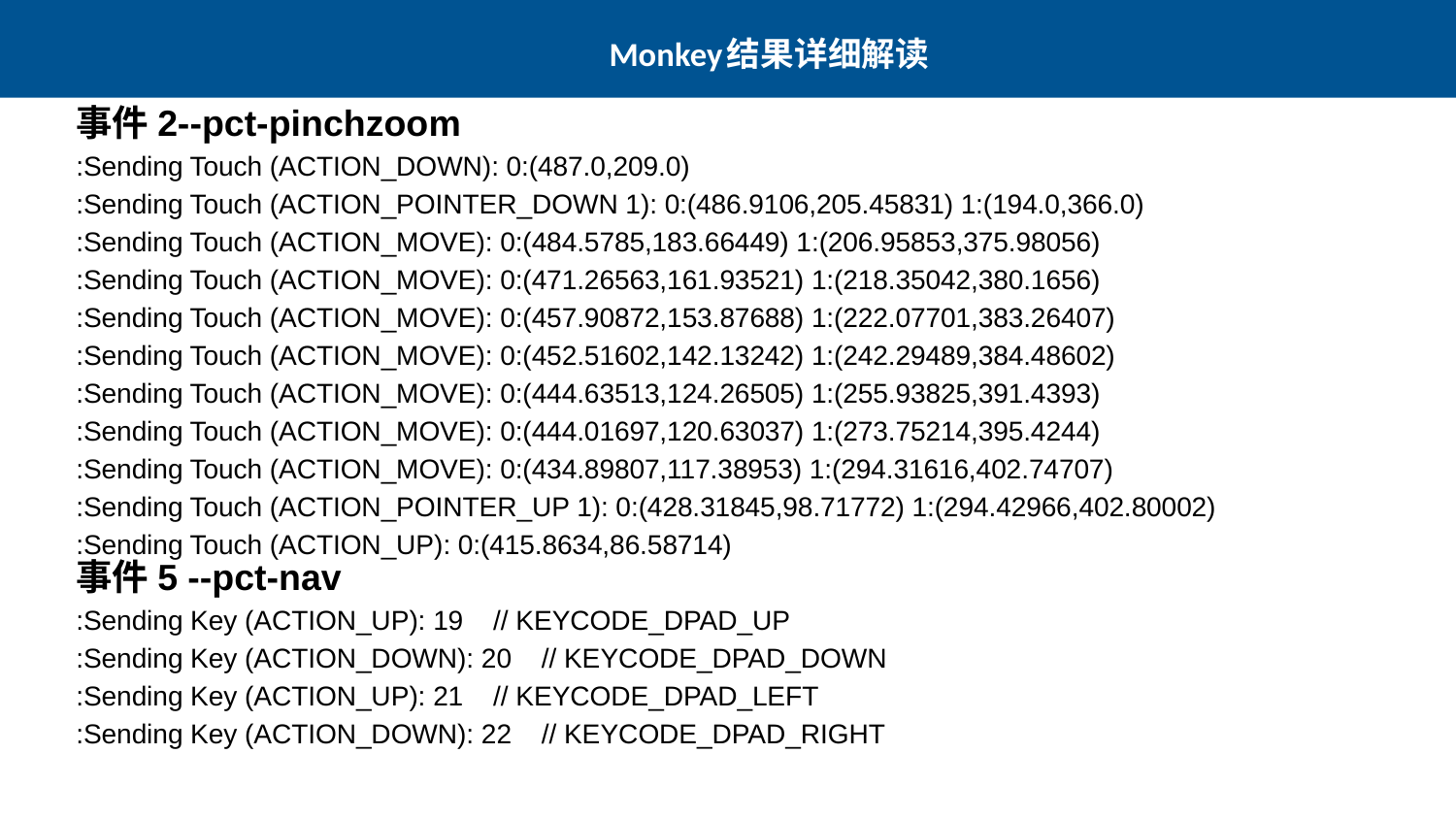

Monkey结果详细解读
事件2--pct-pinchzoom
:Sending Touch (ACTION_DOWN): 0:(487.0,209.0)
:Sending Touch (ACTION_POINTER_DOWN 1): 0:(486.9106,205.45831) 1:(194.0,366.0)
:Sending Touch (ACTION_MOVE): 0:(484.5785,183.66449) 1:(206.95853,375.98056)
:Sending Touch (ACTION_MOVE): 0:(471.26563,161.93521) 1:(218.35042,380.1656)
:Sending Touch (ACTION_MOVE): 0:(457.90872,153.87688) 1:(222.07701,383.26407)
:Sending Touch (ACTION_MOVE): 0:(452.51602,142.13242) 1:(242.29489,384.48602)
:Sending Touch (ACTION_MOVE): 0:(444.63513,124.26505) 1:(255.93825,391.4393)
:Sending Touch (ACTION_MOVE): 0:(444.01697,120.63037) 1:(273.75214,395.4244)
:Sending Touch (ACTION_MOVE): 0:(434.89807,117.38953) 1:(294.31616,402.74707)
:Sending Touch (ACTION_POINTER_UP 1): 0:(428.31845,98.71772) 1:(294.42966,402.80002)
:Sending Touch (ACTION_UP): 0:(415.8634,86.58714)
事件5 --pct-nav
:Sending Key (ACTION_UP): 19    // KEYCODE_DPAD_UP
:Sending Key (ACTION_DOWN): 20    // KEYCODE_DPAD_DOWN
:Sending Key (ACTION_UP): 21    // KEYCODE_DPAD_LEFT
:Sending Key (ACTION_DOWN): 22    // KEYCODE_DPAD_RIGHT